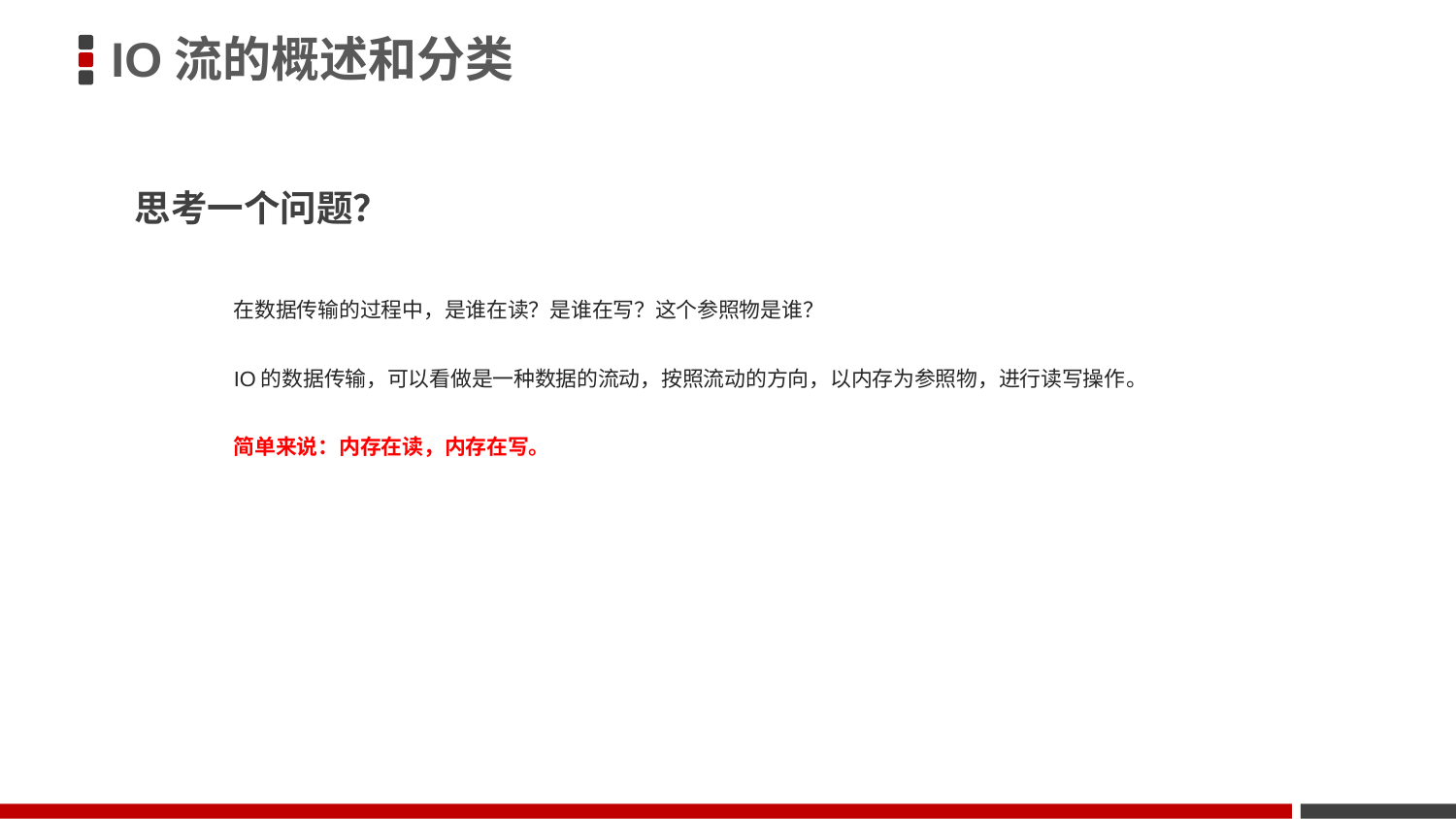

IO流的概述和分类
思考一个问题？

在数据传输的过程中，是谁在读？是谁在写？这个参照物是谁？
IO的数据传输，可以看做是一种数据的流动，按照流动的方向，以内存为参照物，进行读写操作。
简单来说：内存在读，内存在写。